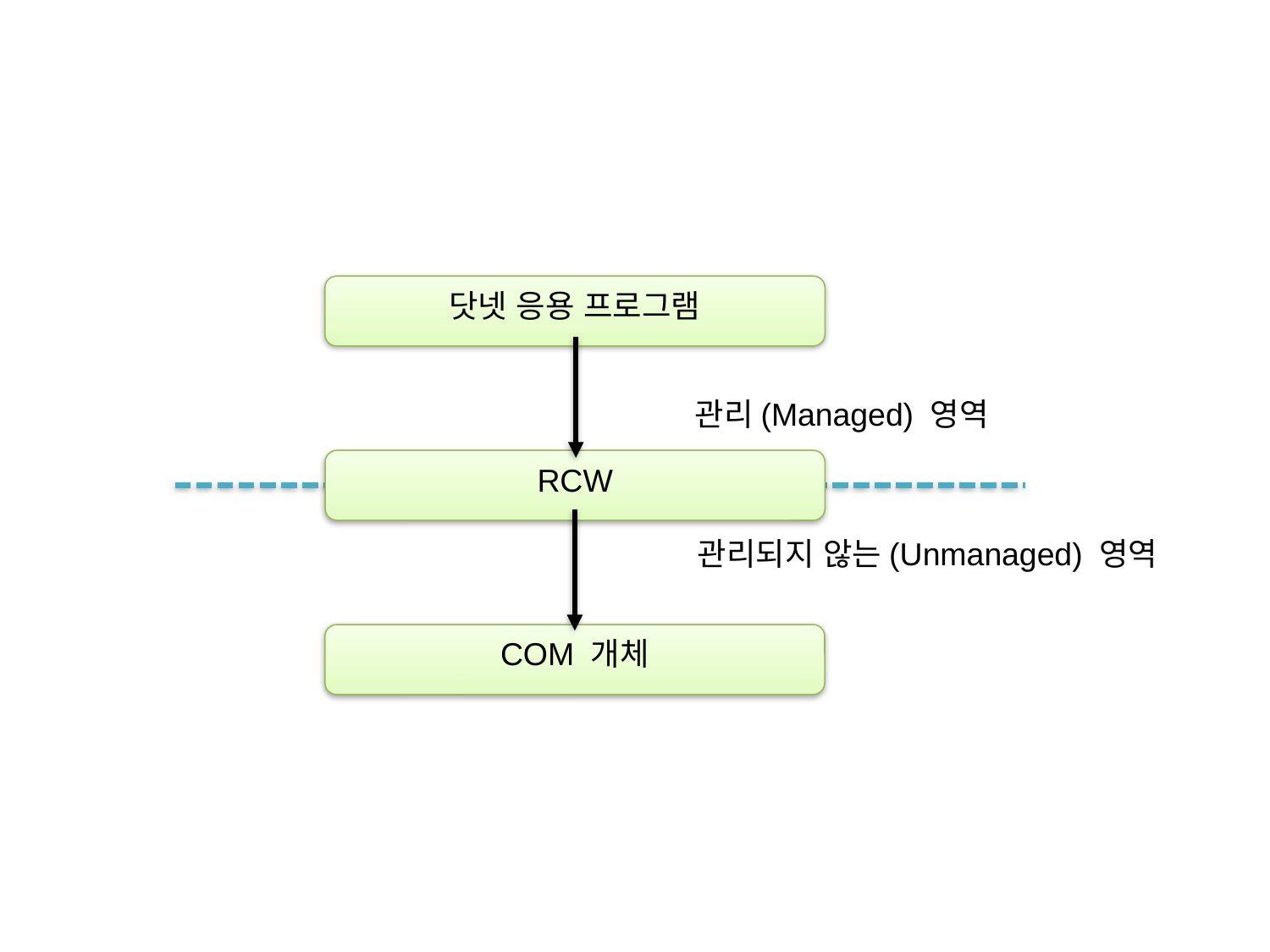

닷넷 응용 프로그램
관리(Managed) 영역
RCW
관리되지 않는(Unmanaged) 영역
COM 개체